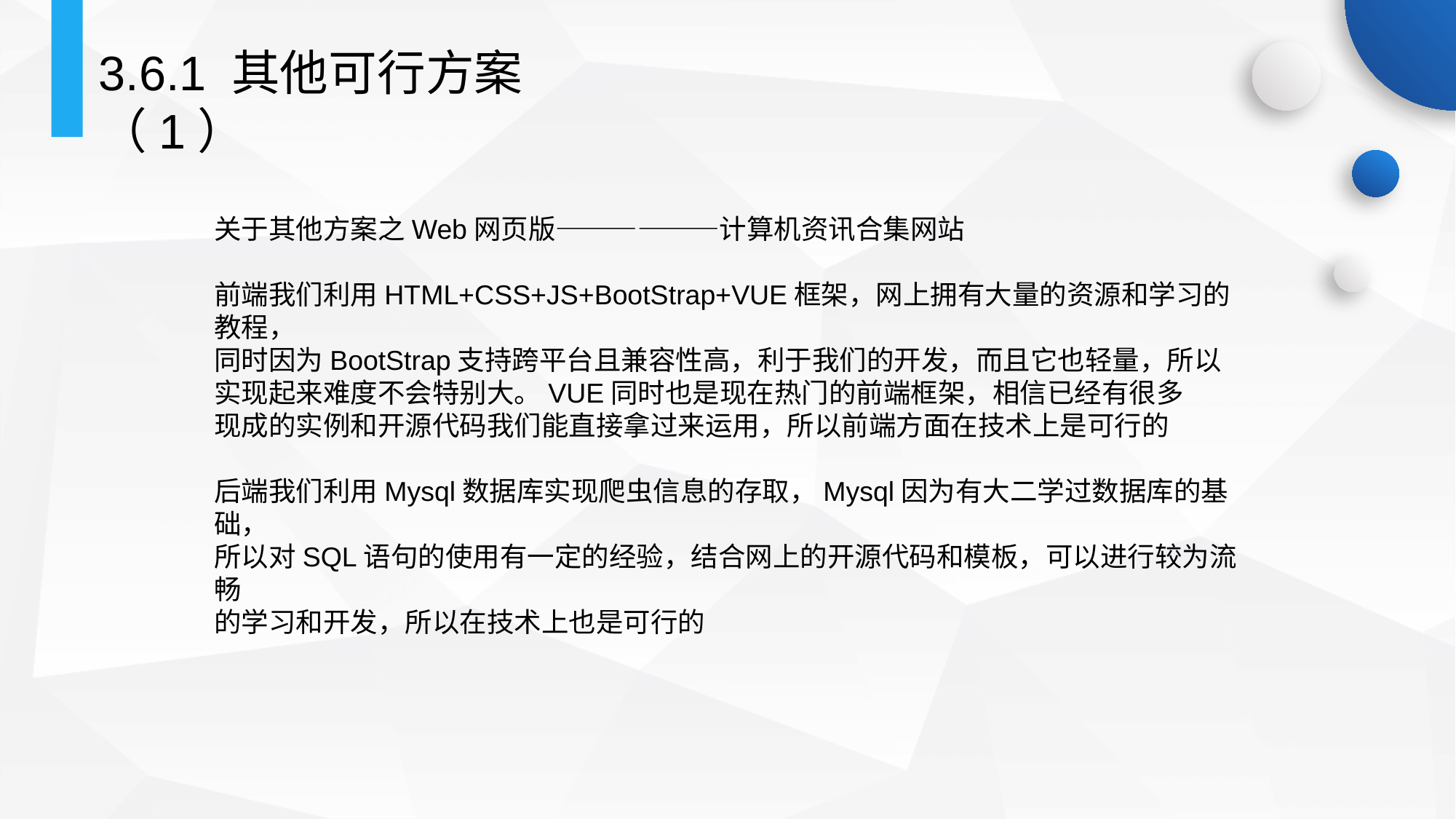

3.6.1 其他可行方案（1）

关于其他方案之Web网页版——————计算机资讯合集网站

前端我们利用HTML+CSS+JS+BootStrap+VUE框架，网上拥有大量的资源和学习的教程，
同时因为BootStrap支持跨平台且兼容性高，利于我们的开发，而且它也轻量，所以
实现起来难度不会特别大。VUE同时也是现在热门的前端框架，相信已经有很多
现成的实例和开源代码我们能直接拿过来运用，所以前端方面在技术上是可行的

后端我们利用Mysql数据库实现爬虫信息的存取，Mysql因为有大二学过数据库的基础，
所以对SQL语句的使用有一定的经验，结合网上的开源代码和模板，可以进行较为流畅
的学习和开发，所以在技术上也是可行的